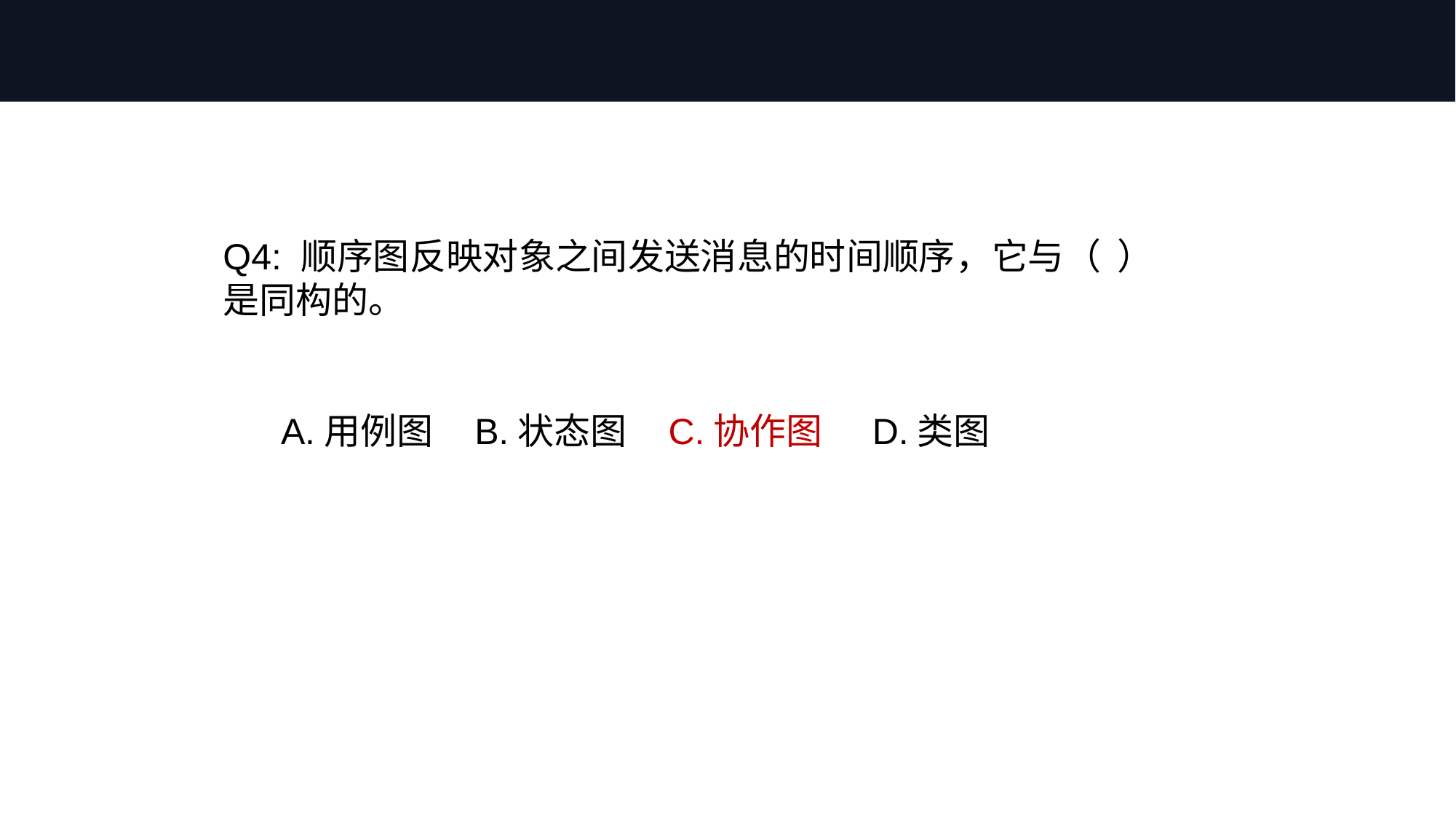

Q4: 顺序图反映对象之间发送消息的时间顺序，它与（  ）是同构的。
A.用例图    B.状态图    C.协作图     D.类图